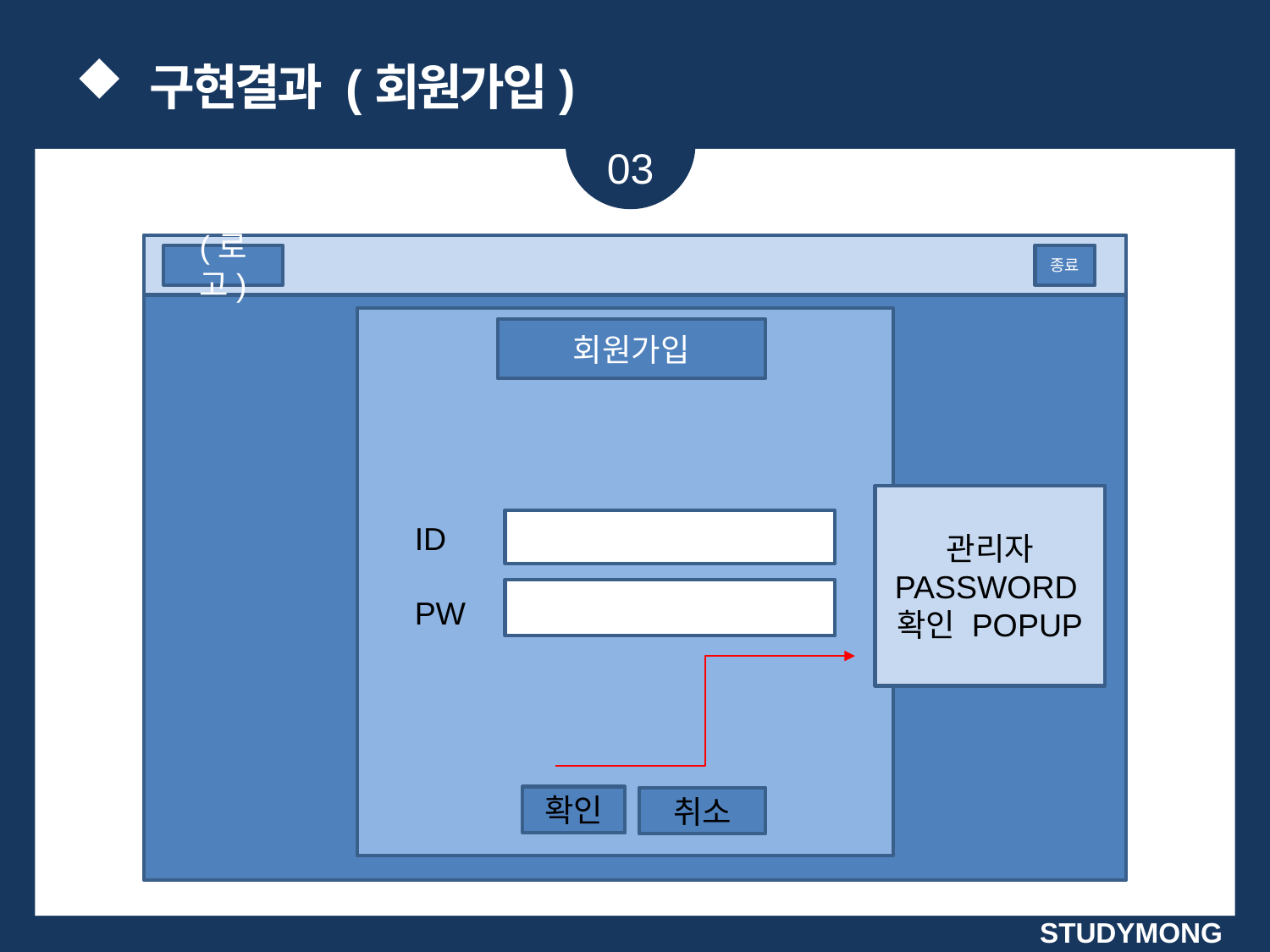

구현결과 (회원가입)

03

(로고)
종료

회원가입
관리자 PASSWORD확인 POPUP

ID

PW
확인
취소
STUDYMONG